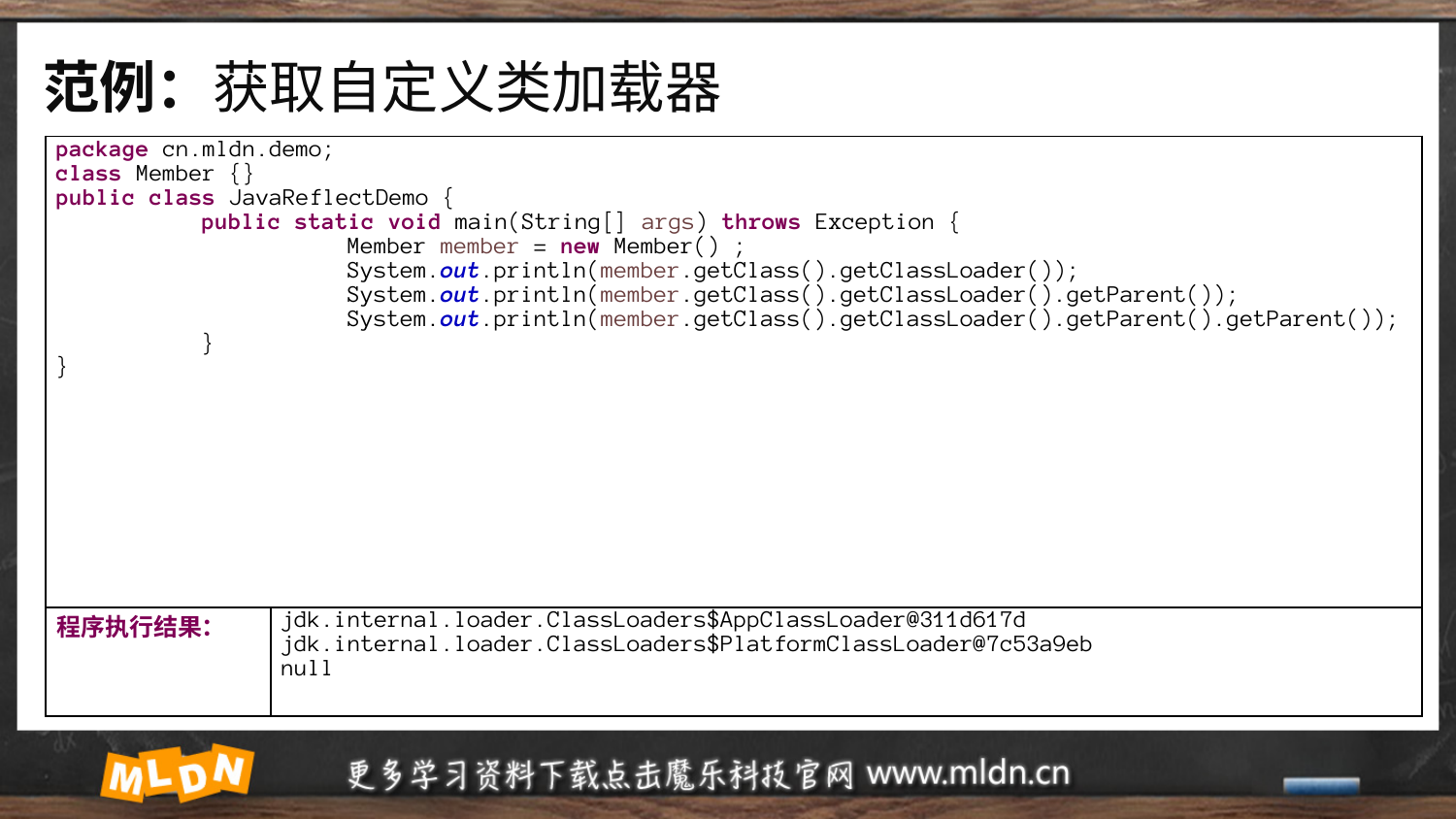

# 范例：获取自定义类加载器
| package cn.mldn.demo; class Member {} public class JavaReflectDemo { public static void main(String[] args) throws Exception { Member member = new Member() ; System.out.println(member.getClass().getClassLoader()); System.out.println(member.getClass().getClassLoader().getParent()); System.out.println(member.getClass().getClassLoader().getParent().getParent()); } } |  |
| --- | --- |
| 程序执行结果： | jdk.internal.loader.ClassLoaders$AppClassLoader@311d617d jdk.internal.loader.ClassLoaders$PlatformClassLoader@7c53a9eb null |